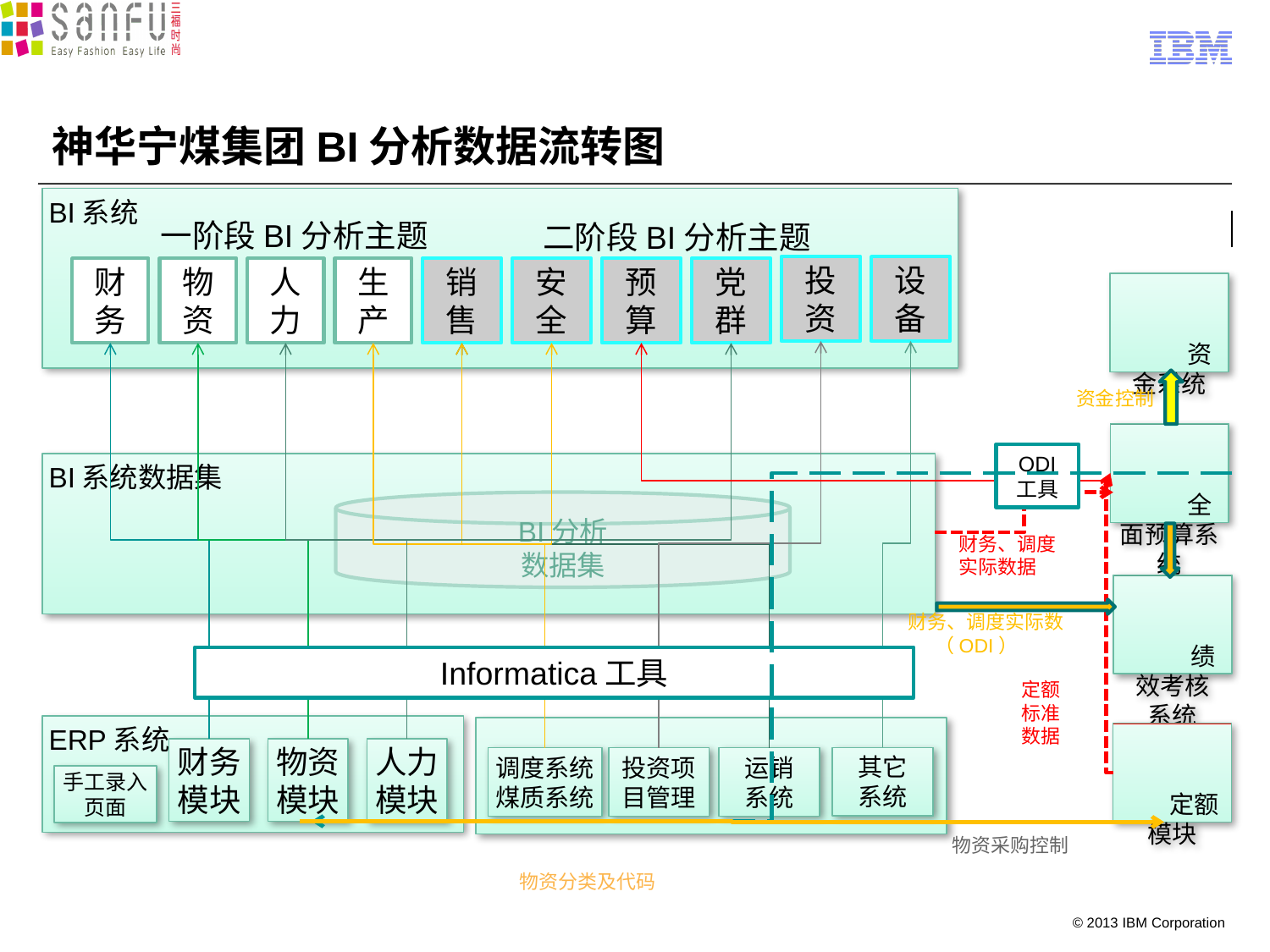

神华宁煤集团BI分析数据流转图
BI系统
一阶段BI分析主题
二阶段BI分析主题
投资
设备
财务
物资
人力
生产
销售
安全
预算
党群
                                                  资金系统
资金控制

                                                  全面预算系统
ODI
工具
BI系统数据集
BI分析
数据集
财务、调度
实际数据

                                                  绩效考核
系统

财务、调度实际数
     （ODI）
Informatica工具
定额标准数据
ERP系统

                                               定额模块
财务
模块
物资
模块
人力
模块
其它
系统
调度系统
煤质系统
投资项目管理
运销
系统
手工录入页面
物资采购控制
物资分类及代码